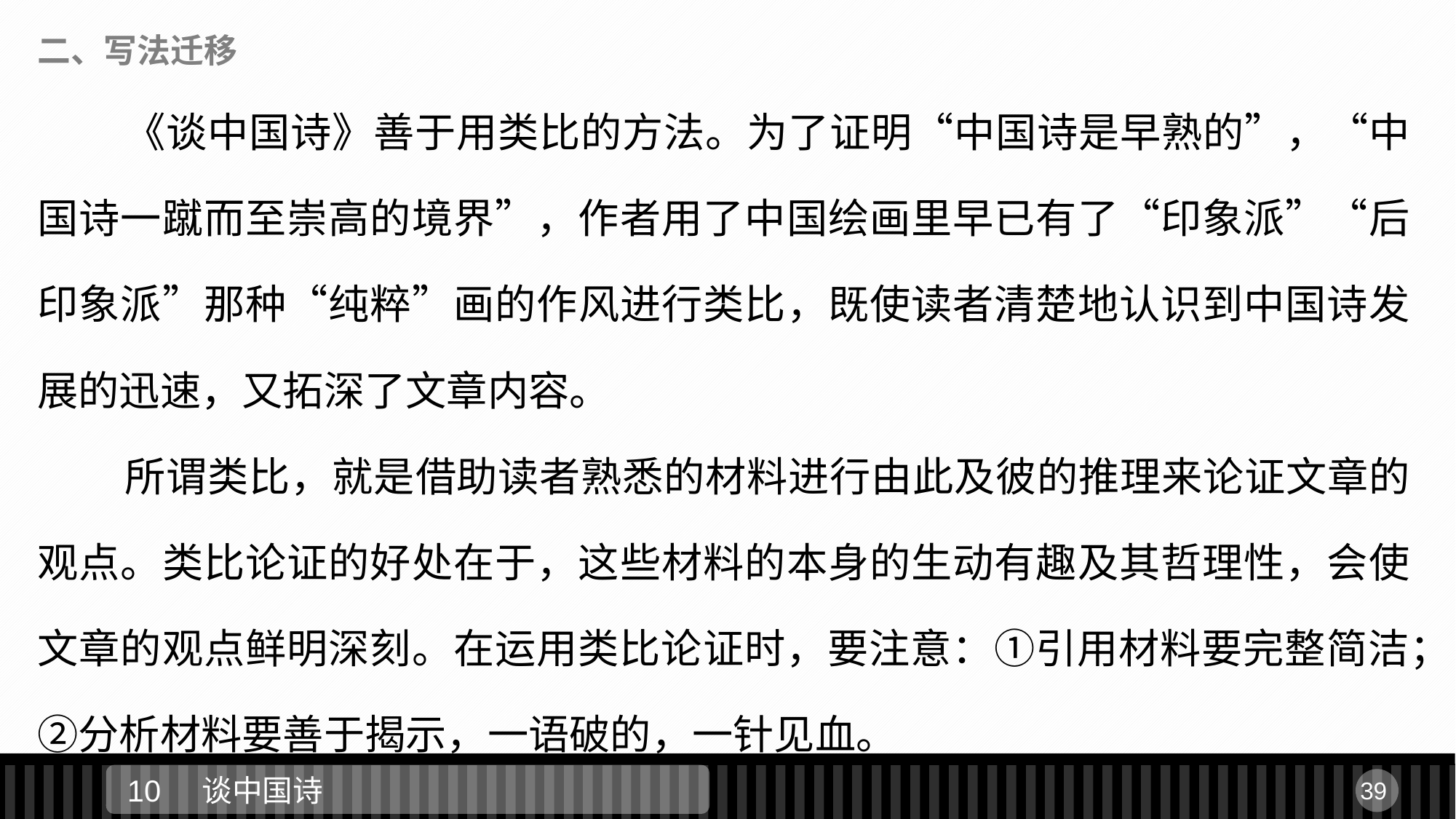

二、写法迁移
        《谈中国诗》善于用类比的方法。为了证明“中国诗是早熟的”，“中国诗一蹴而至崇高的境界”，作者用了中国绘画里早已有了“印象派”“后印象派”那种“纯粹”画的作风进行类比，既使读者清楚地认识到中国诗发展的迅速，又拓深了文章内容。
        所谓类比，就是借助读者熟悉的材料进行由此及彼的推理来论证文章的观点。类比论证的好处在于，这些材料的本身的生动有趣及其哲理性，会使文章的观点鲜明深刻。在运用类比论证时，要注意：①引用材料要完整简洁；②分析材料要善于揭示，一语破的，一针见血。